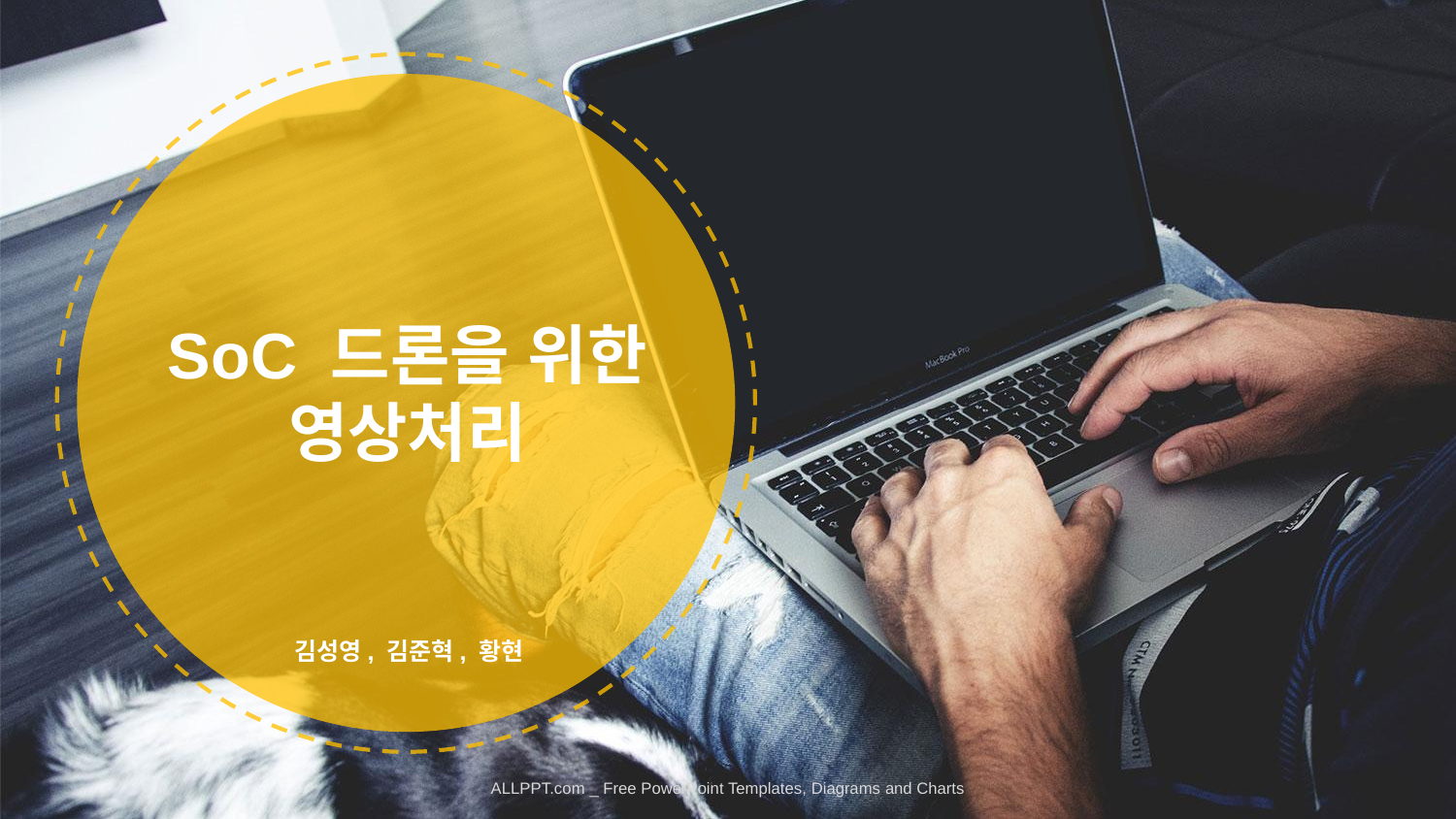

SoC 드론을 위한 영상처리
김성영, 김준혁, 황현
ALLPPT.com _ Free PowerPoint Templates, Diagrams and Charts